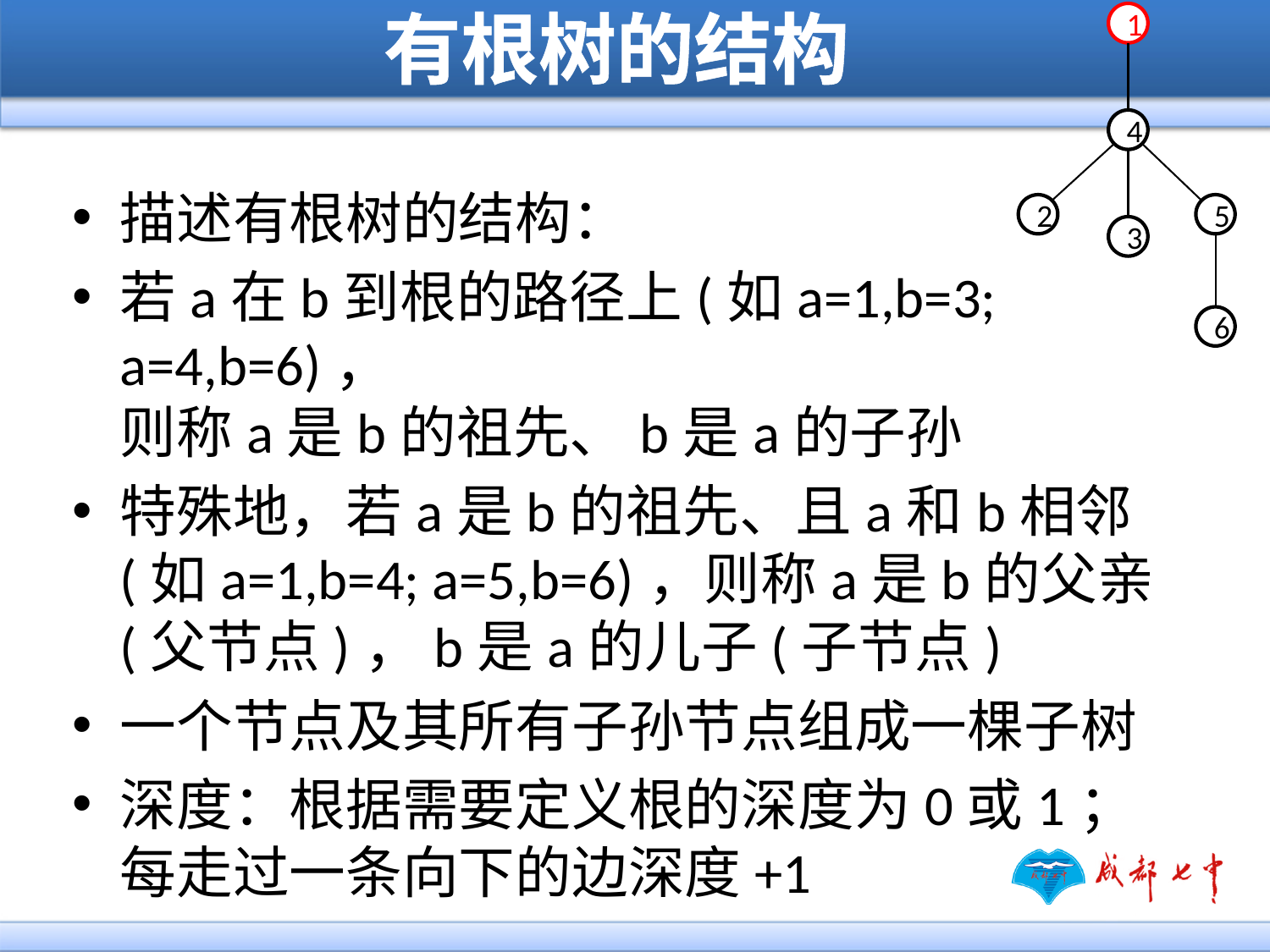

# 有根树的结构
1
4
2
5
3
6
描述有根树的结构：
若a在b到根的路径上(如a=1,b=3; a=4,b=6)，
则称a是b的祖先、b是a的子孙
特殊地，若a是b的祖先、且a和b相邻(如a=1,b=4; a=5,b=6)，则称a是b的父亲(父节点)，b是a的儿子(子节点)
一个节点及其所有子孙节点组成一棵子树
深度：根据需要定义根的深度为0或1；每走过一条向下的边深度+1